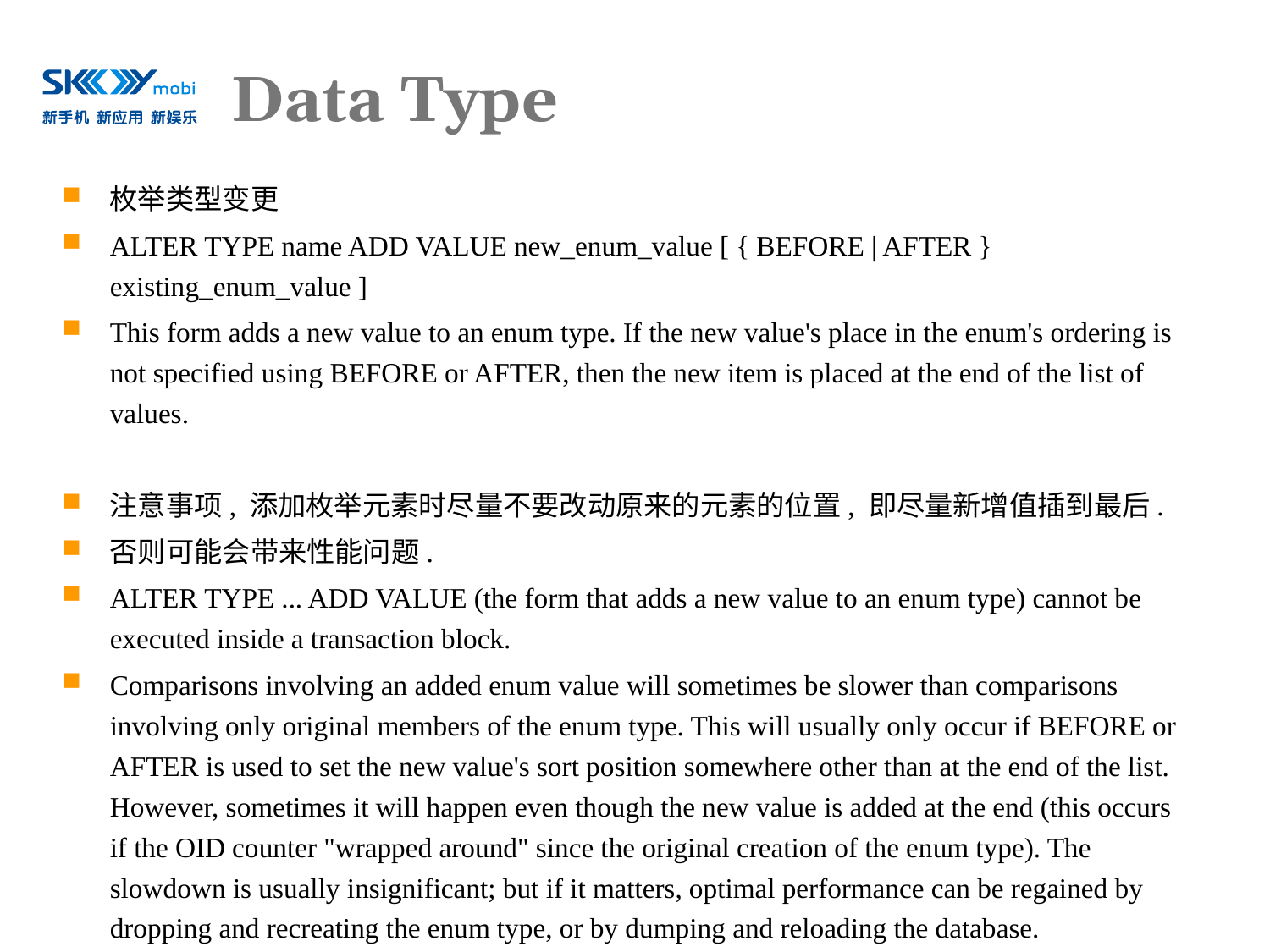

# Data Type
枚举类型变更
ALTER TYPE name ADD VALUE new_enum_value [ { BEFORE | AFTER } existing_enum_value ]
This form adds a new value to an enum type. If the new value's place in the enum's ordering is not specified using BEFORE or AFTER, then the new item is placed at the end of the list of values.

注意事项, 添加枚举元素时尽量不要改动原来的元素的位置, 即尽量新增值插到最后.
否则可能会带来性能问题.
ALTER TYPE ... ADD VALUE (the form that adds a new value to an enum type) cannot be executed inside a transaction block.
Comparisons involving an added enum value will sometimes be slower than comparisons involving only original members of the enum type. This will usually only occur if BEFORE or AFTER is used to set the new value's sort position somewhere other than at the end of the list. However, sometimes it will happen even though the new value is added at the end (this occurs if the OID counter "wrapped around" since the original creation of the enum type). The slowdown is usually insignificant; but if it matters, optimal performance can be regained by dropping and recreating the enum type, or by dumping and reloading the database.